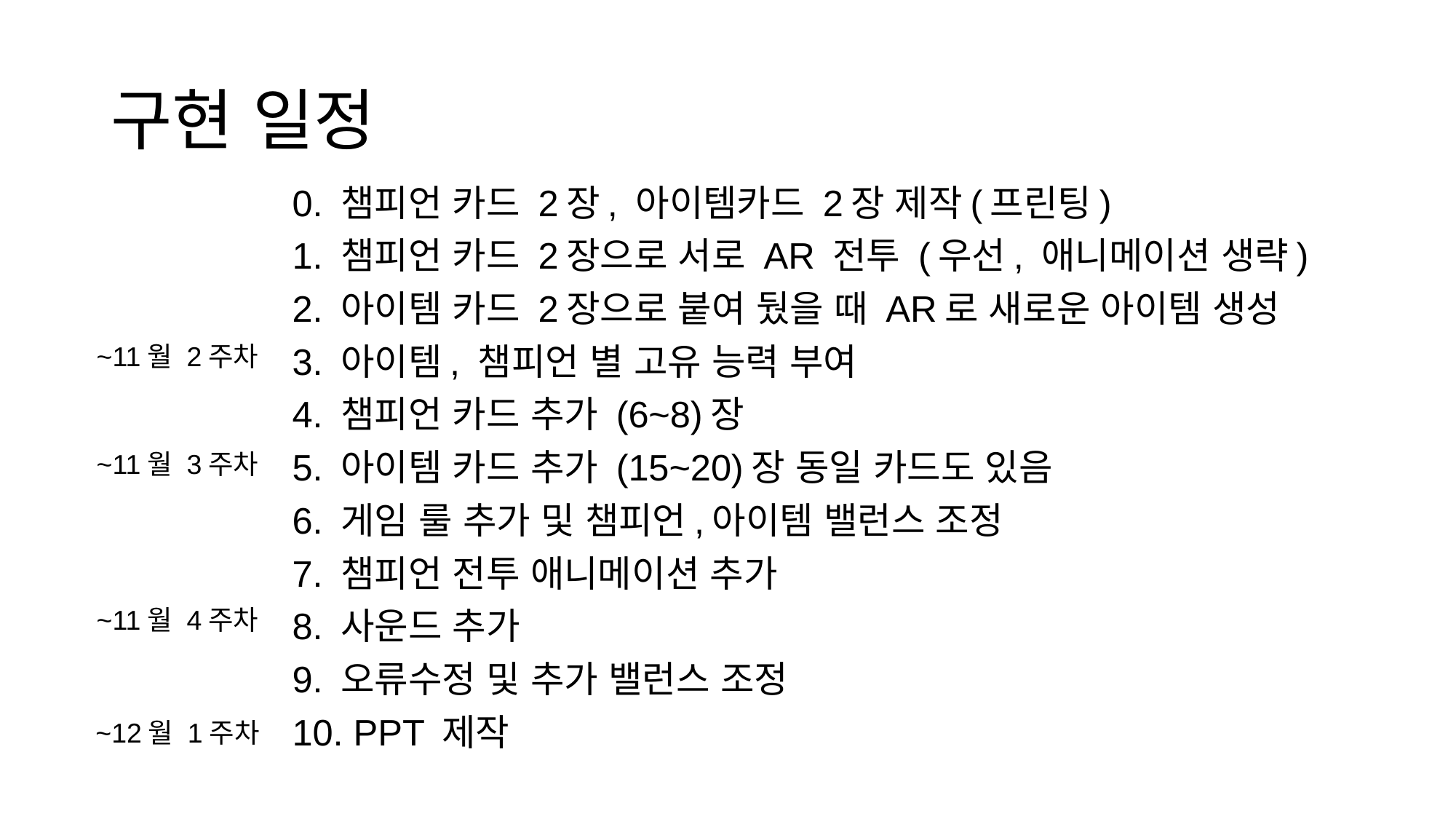

# 구현 일정
0. 챔피언 카드 2장, 아이템카드 2장 제작(프린팅)
1. 챔피언 카드 2장으로 서로 AR 전투 (우선, 애니메이션 생략)
2. 아이템 카드 2장으로 붙여 뒀을 때 AR로 새로운 아이템 생성
3. 아이템, 챔피언 별 고유 능력 부여
4. 챔피언 카드 추가 (6~8)장
5. 아이템 카드 추가 (15~20)장 동일 카드도 있음
6. 게임 룰 추가 및 챔피언,아이템 밸런스 조정
7. 챔피언 전투 애니메이션 추가
8. 사운드 추가
9. 오류수정 및 추가 밸런스 조정
10. PPT 제작

~11월 2주차
~11월 3주차
~11월 4주차
~12월 1주차